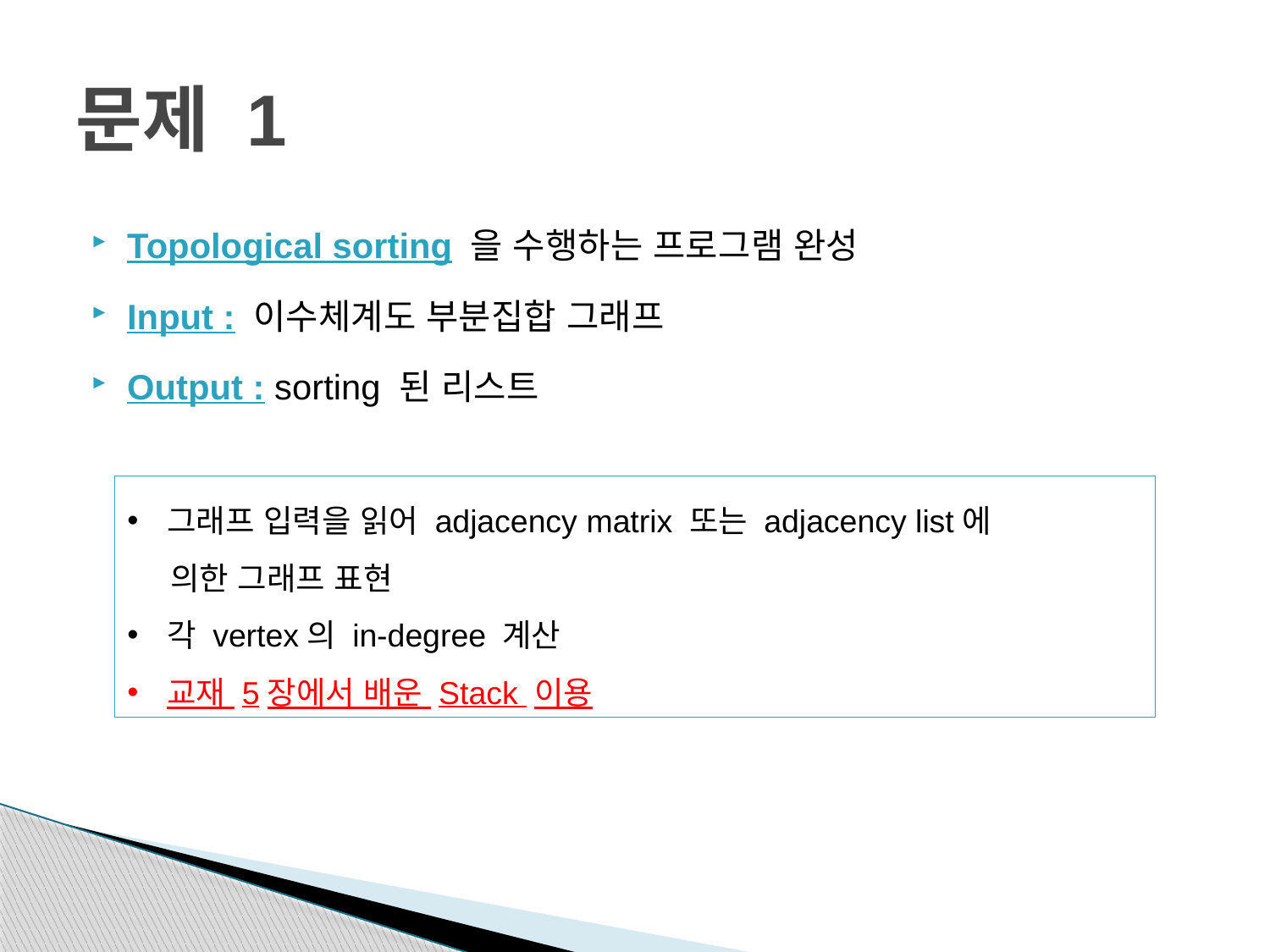

# 문제 1
Topological sorting 을 수행하는 프로그램 완성
Input : 이수체계도 부분집합 그래프
Output : sorting 된 리스트

그래프 입력을 읽어 adjacency matrix 또는 adjacency list에
    의한 그래프 표현
각 vertex의 in-degree 계산
교재 5장에서 배운 Stack 이용